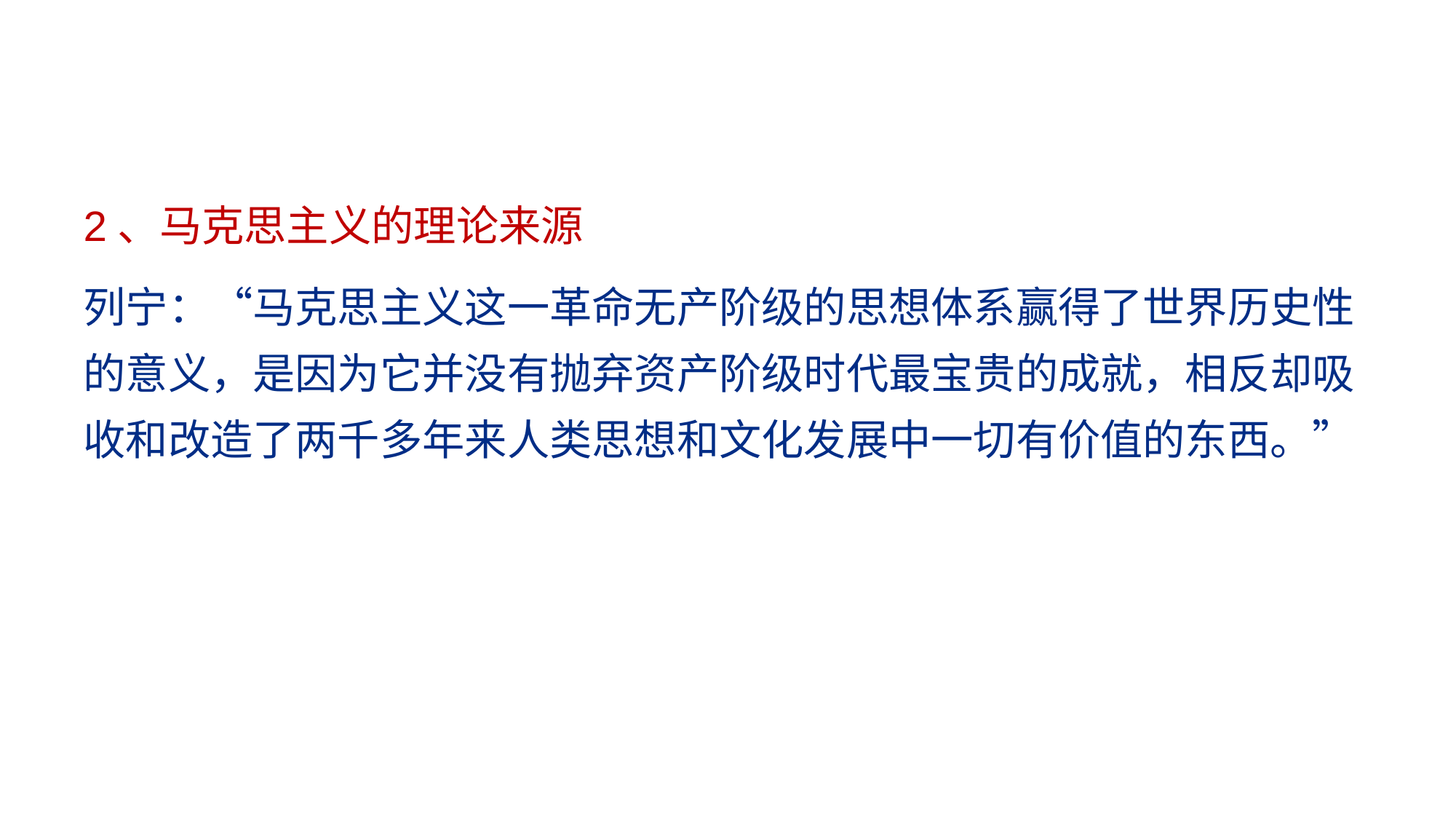

#
2、马克思主义的理论来源
列宁：“马克思主义这一革命无产阶级的思想体系赢得了世界历史性的意义，是因为它并没有抛弃资产阶级时代最宝贵的成就，相反却吸收和改造了两千多年来人类思想和文化发展中一切有价值的东西。”